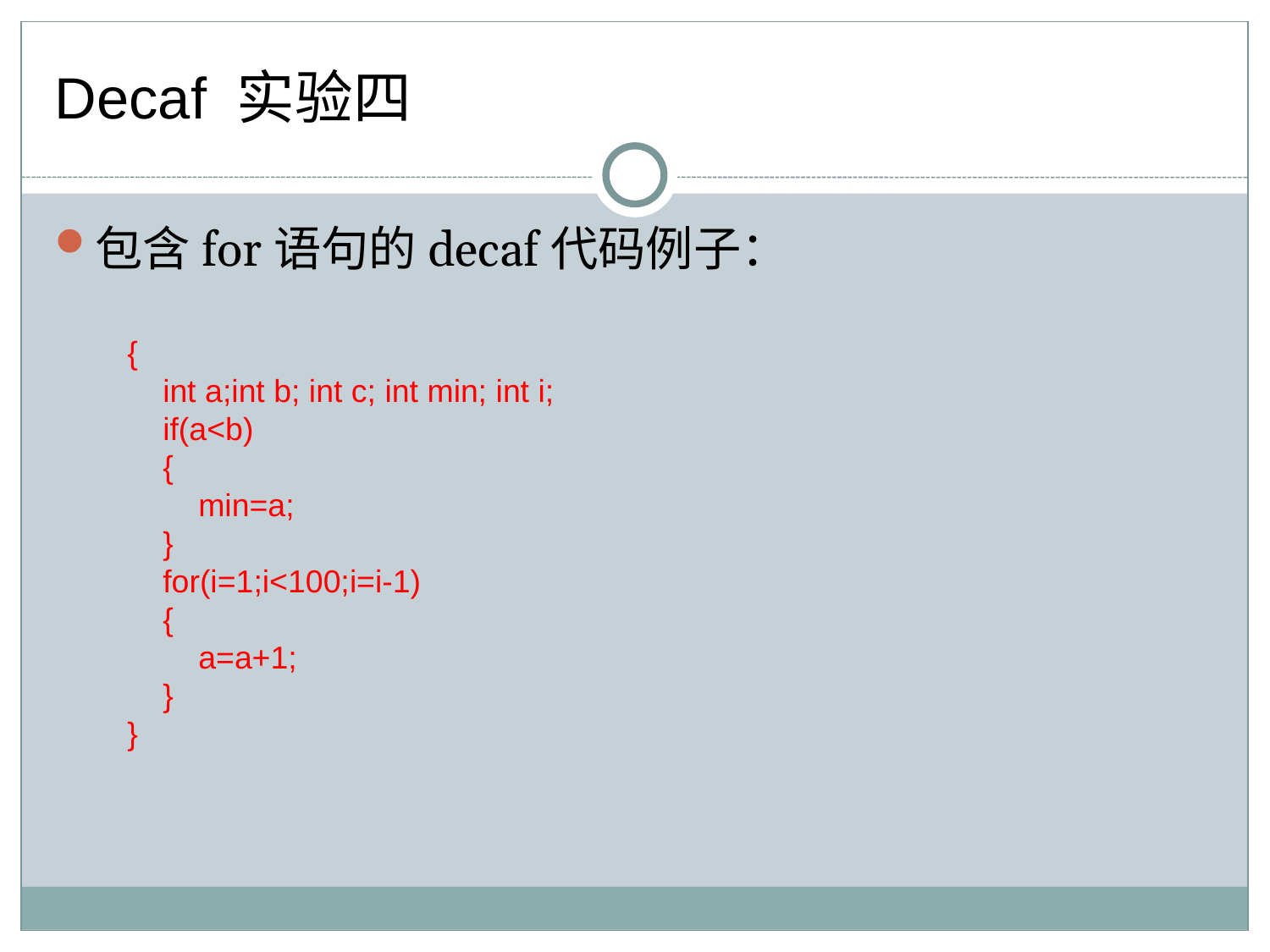

Decaf 实验四
包含for语句的decaf代码例子：
{
    int a;int b; int c; int min; int i;
    if(a<b)
    {
        min=a;
    }
    for(i=1;i<100;i=i-1)
    {
        a=a+1;
    }
}